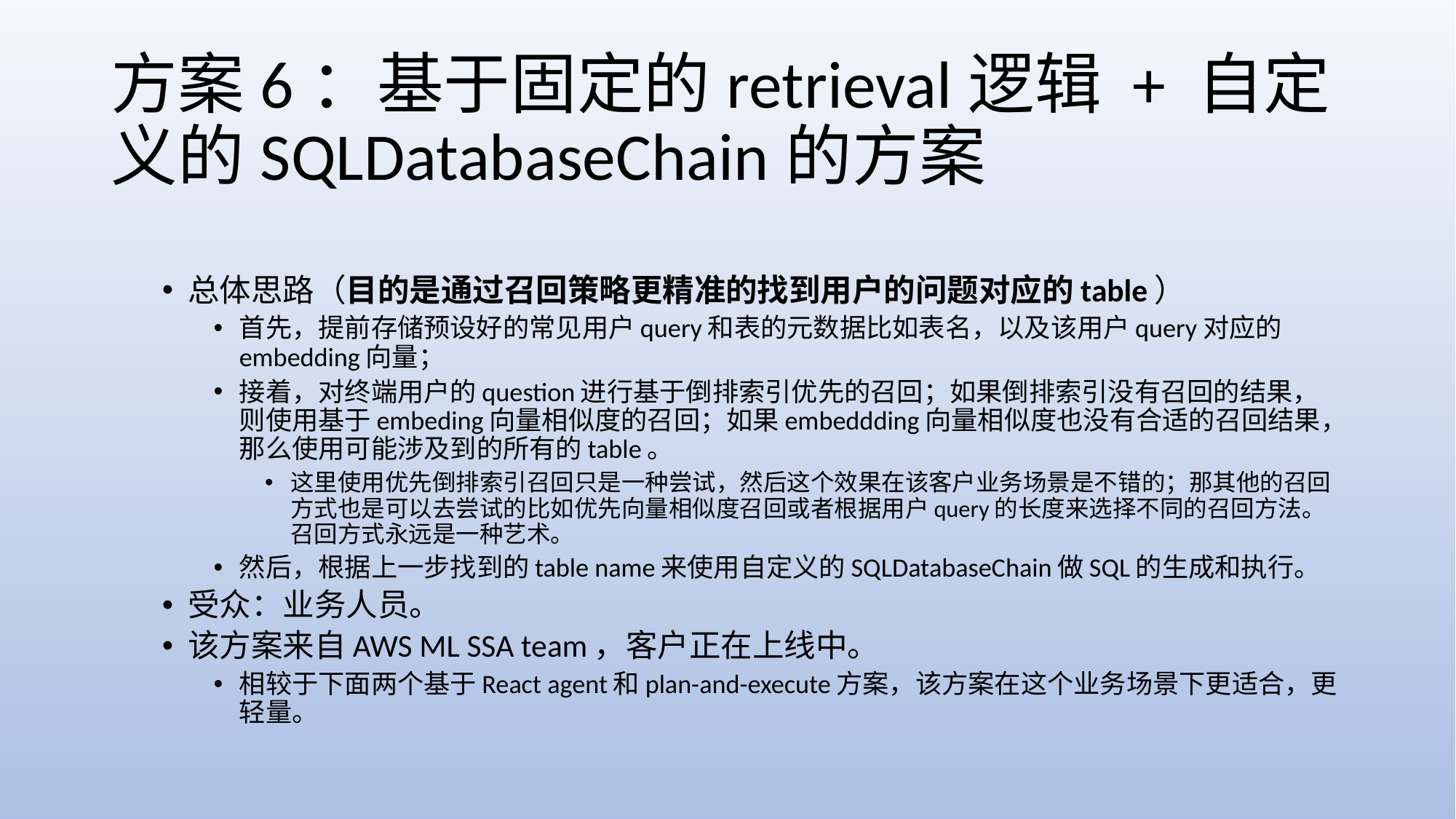

# 方案6：基于固定的retrieval逻辑 + 自定义的SQLDatabaseChain的方案

总体思路（目的是通过召回策略更精准的找到用户的问题对应的table）
首先，提前存储预设好的常见用户query和表的元数据比如表名，以及该用户query对应的embedding向量；
接着，对终端用户的question进行基于倒排索引优先的召回；如果倒排索引没有召回的结果，则使用基于embeding向量相似度的召回；如果embeddding向量相似度也没有合适的召回结果，那么使用可能涉及到的所有的table。
这里使用优先倒排索引召回只是一种尝试，然后这个效果在该客户业务场景是不错的；那其他的召回方式也是可以去尝试的比如优先向量相似度召回或者根据用户query的长度来选择不同的召回方法。召回方式永远是一种艺术。
然后，根据上一步找到的table name来使用自定义的SQLDatabaseChain做SQL的生成和执行。
受众：业务人员。
该方案来自AWS ML SSA team，客户正在上线中。
相较于下面两个基于React agent和plan-and-execute方案，该方案在这个业务场景下更适合，更轻量。